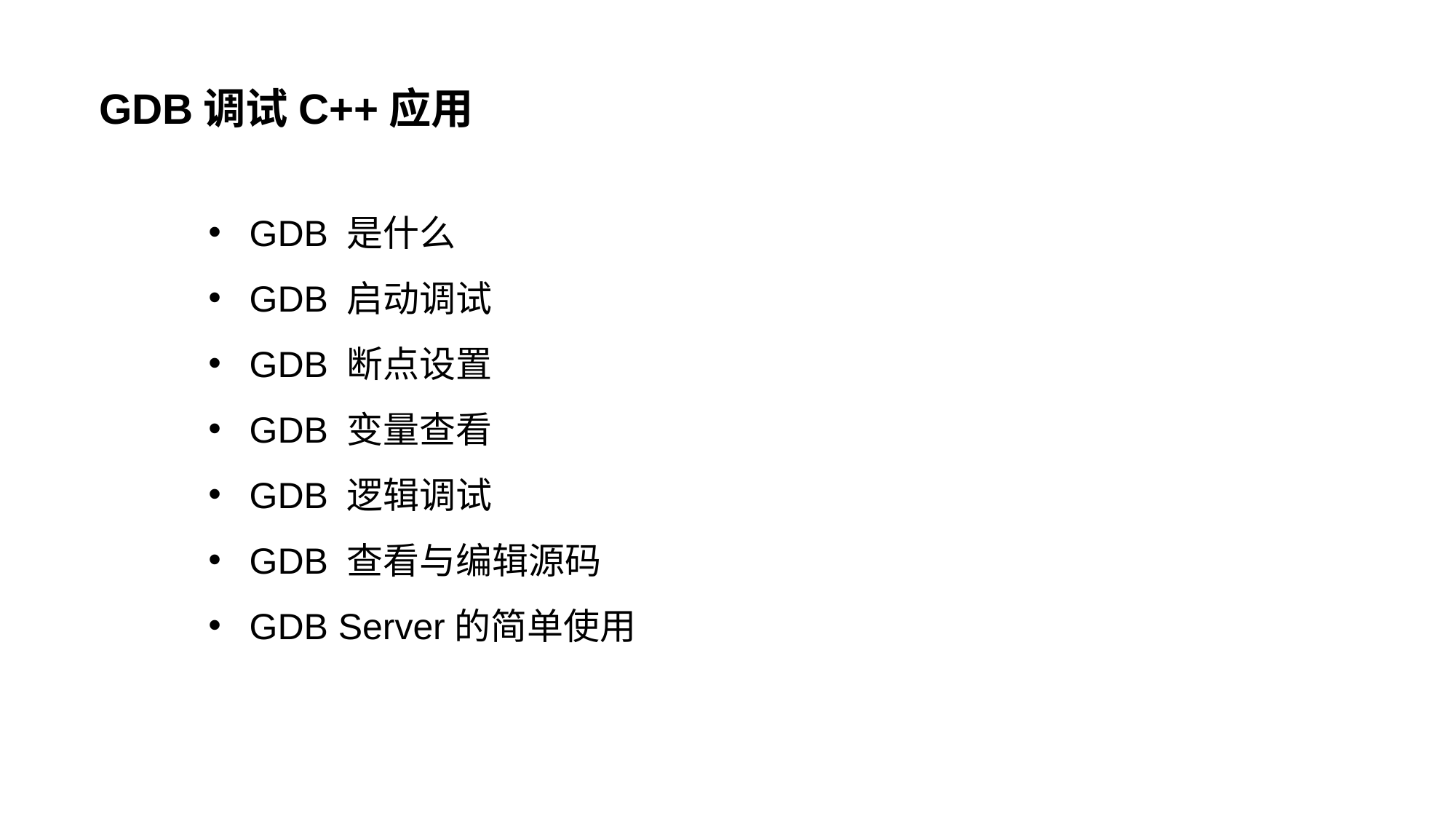

GDB调试C++应用
GDB 是什么
GDB 启动调试
GDB 断点设置
GDB 变量查看
GDB 逻辑调试
GDB 查看与编辑源码
GDB Server的简单使用